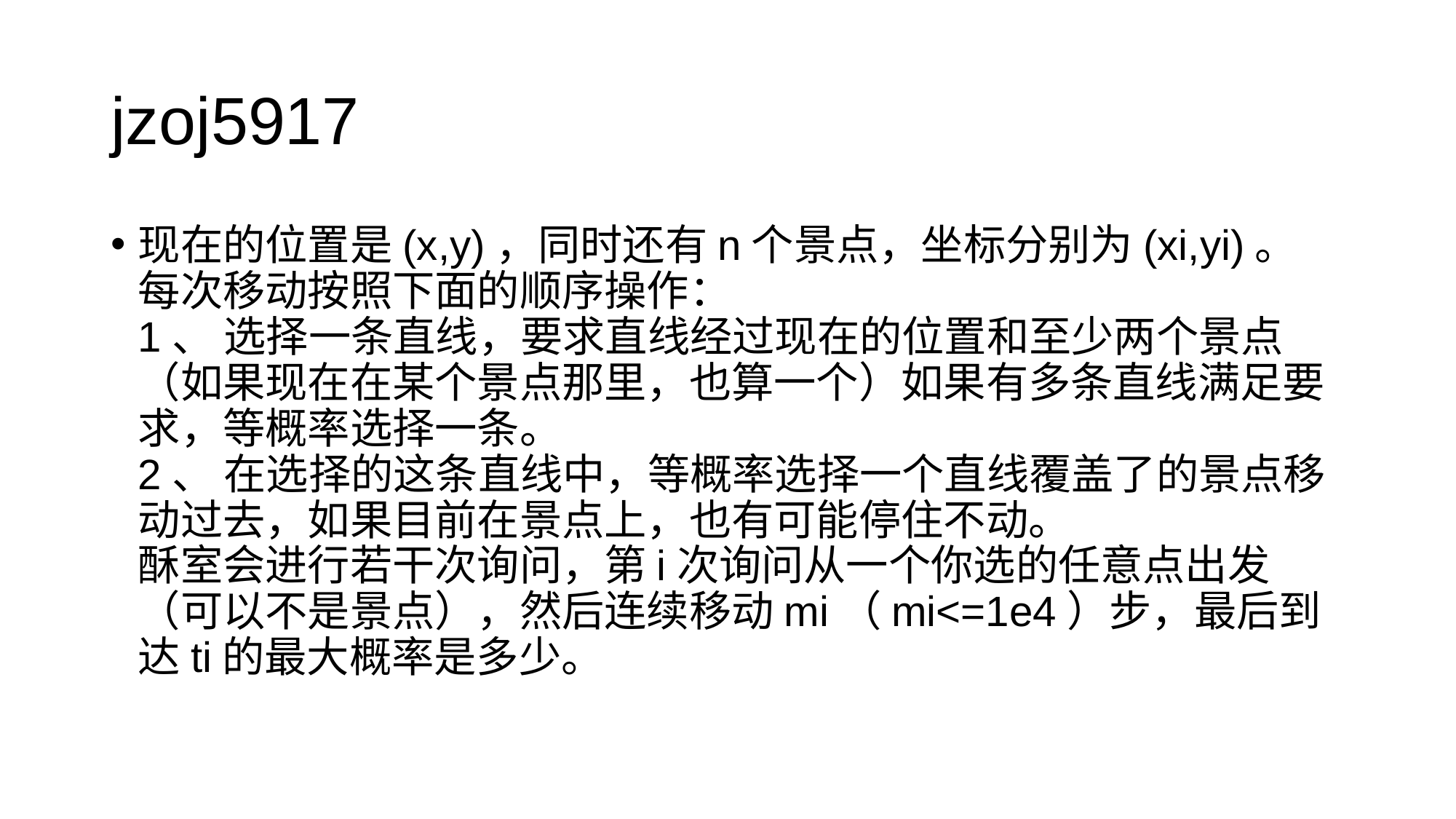

# jzoj5917
现在的位置是(x,y)，同时还有n个景点，坐标分别为(xi,yi)。
每次移动按照下面的顺序操作：
1、 选择一条直线，要求直线经过现在的位置和至少两个景点（如果现在在某个景点那里，也算一个）如果有多条直线满足要求，等概率选择一条。
2、 在选择的这条直线中，等概率选择一个直线覆盖了的景点移动过去，如果目前在景点上，也有可能停住不动。
酥室会进行若干次询问，第i次询问从一个你选的任意点出发（可以不是景点），然后连续移动mi（mi<=1e4）步，最后到达ti的最大概率是多少。